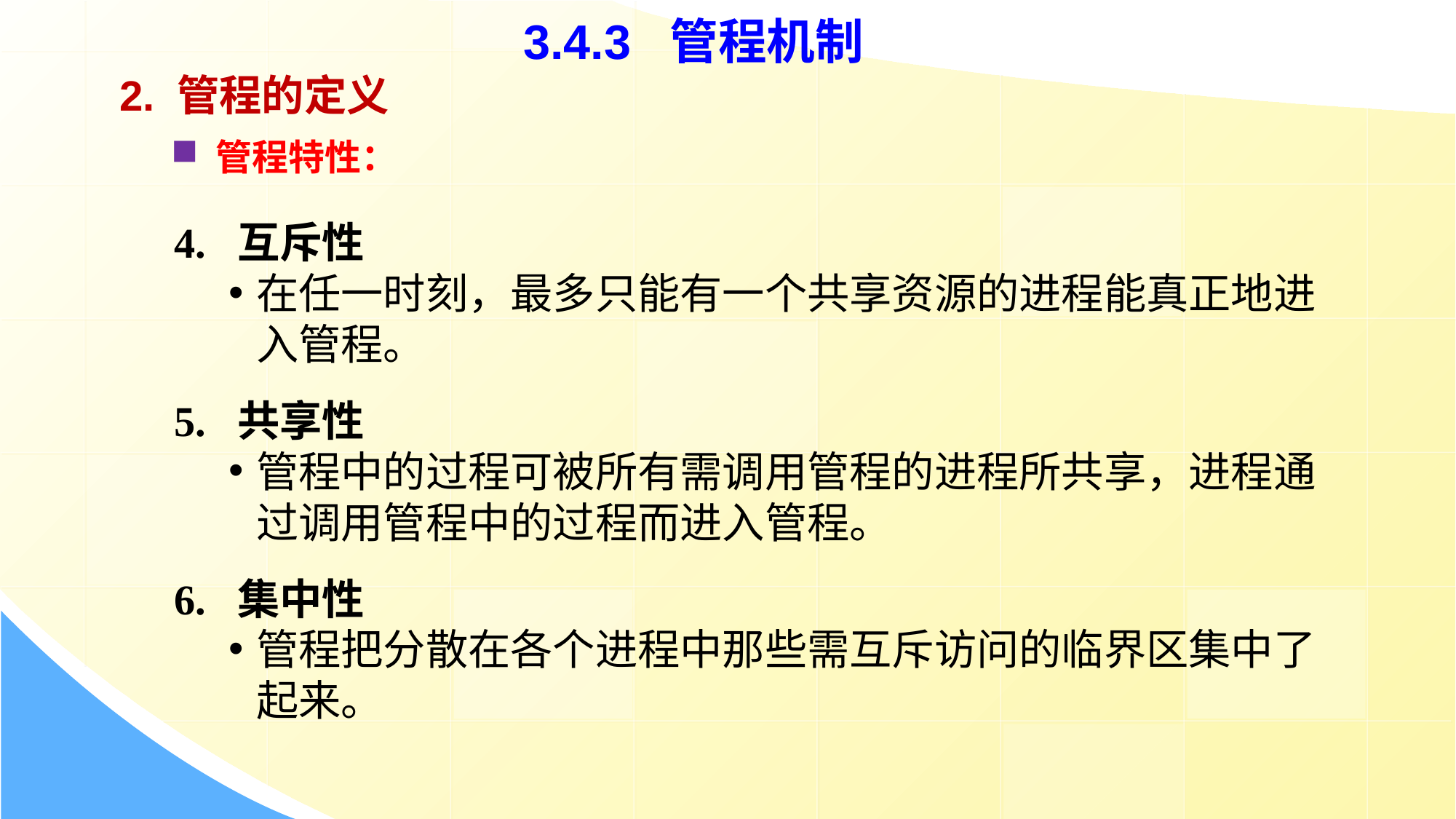

3.4.3  管程机制
2. 管程的定义
 管程特性：
4.  互斥性
在任一时刻，最多只能有一个共享资源的进程能真正地进入管程。
5.  共享性
管程中的过程可被所有需调用管程的进程所共享，进程通过调用管程中的过程而进入管程。
6.  集中性
管程把分散在各个进程中那些需互斥访问的临界区集中了起来。